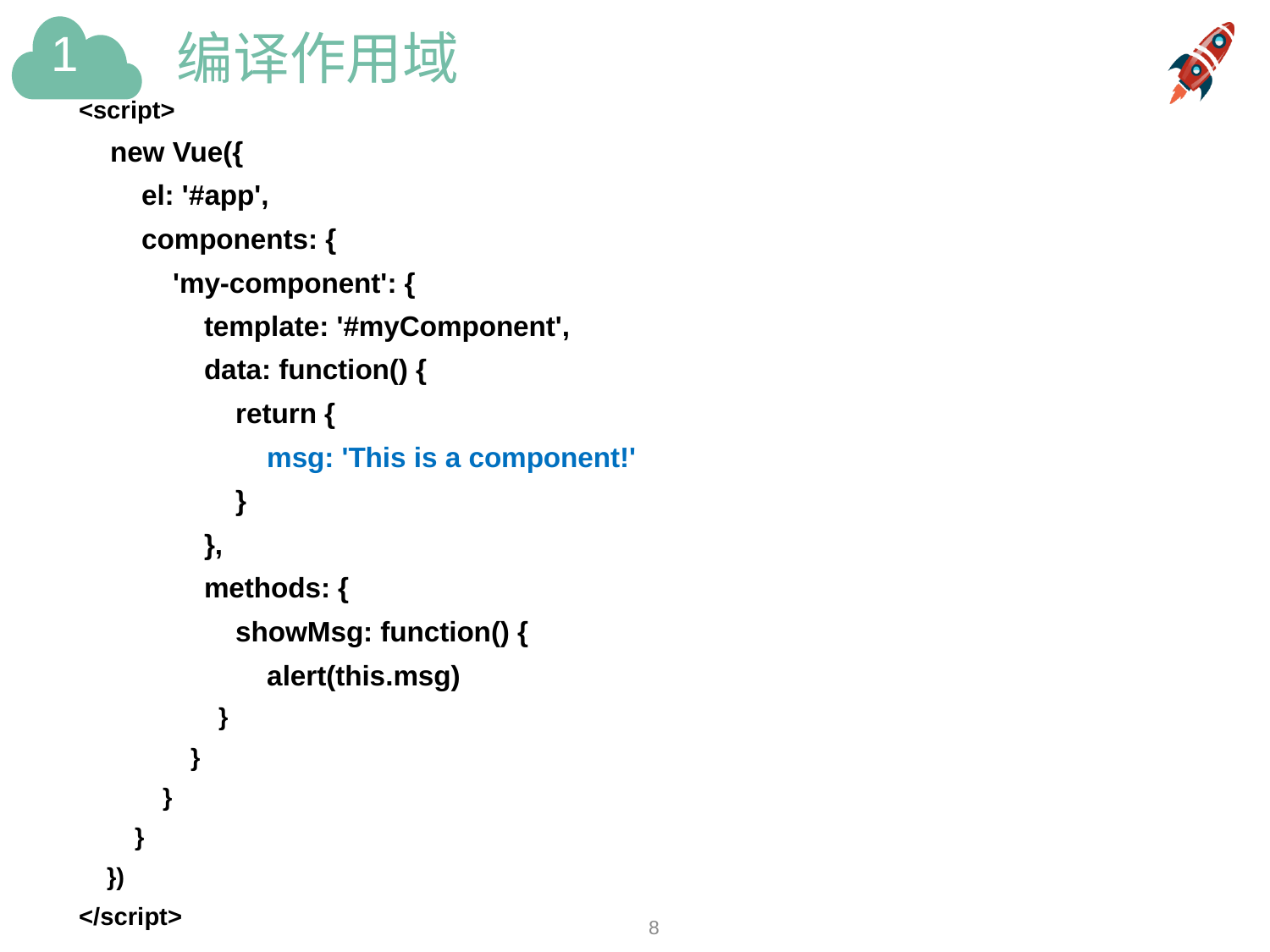

# 编译作用域
<script>
    new Vue({
        el: '#app',
        components: {
            'my-component': {
                template: '#myComponent',
                data: function() {
                    return {
                        msg: 'This is a component!'
                    }
                },
                methods: {
                    showMsg: function() {
                        alert(this.msg)
                    }
                }
            }
        }
    })
</script>
8